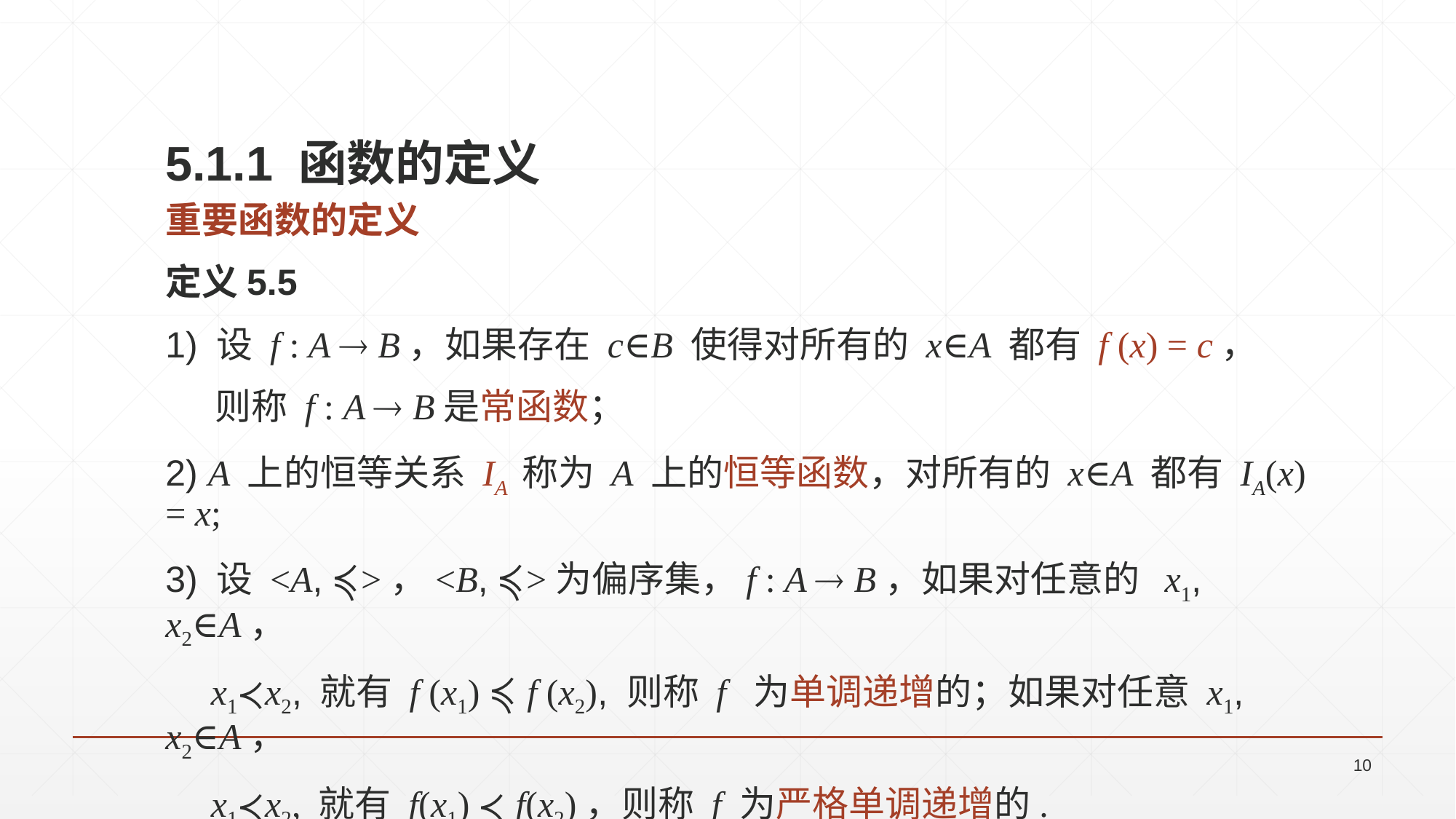

5.1.1 函数的定义
重要函数的定义
定义5.5
1) 设 f : A → B，如果存在 c∈B 使得对所有的 x∈A 都有 f (x) = c，
     则称 f : A → B是常函数；
2) A 上的恒等关系 IA 称为 A 上的恒等函数，对所有的 x∈A 都有 IA(x) = x;
3) 设 <A, ≼>，<B, ≼>为偏序集，f : A → B，如果对任意的  x1, x2∈A，
     x1≺x2, 就有 f (x1) ≼ f (x2), 则称 f  为单调递增的；如果对任意 x1, x2∈A，
     x1≺x2, 就有 f(x1) ≺ f(x2)，则称 f 为严格单调递增的.
    类似的也可以定义单调递减和严格单调递减的函数；
10